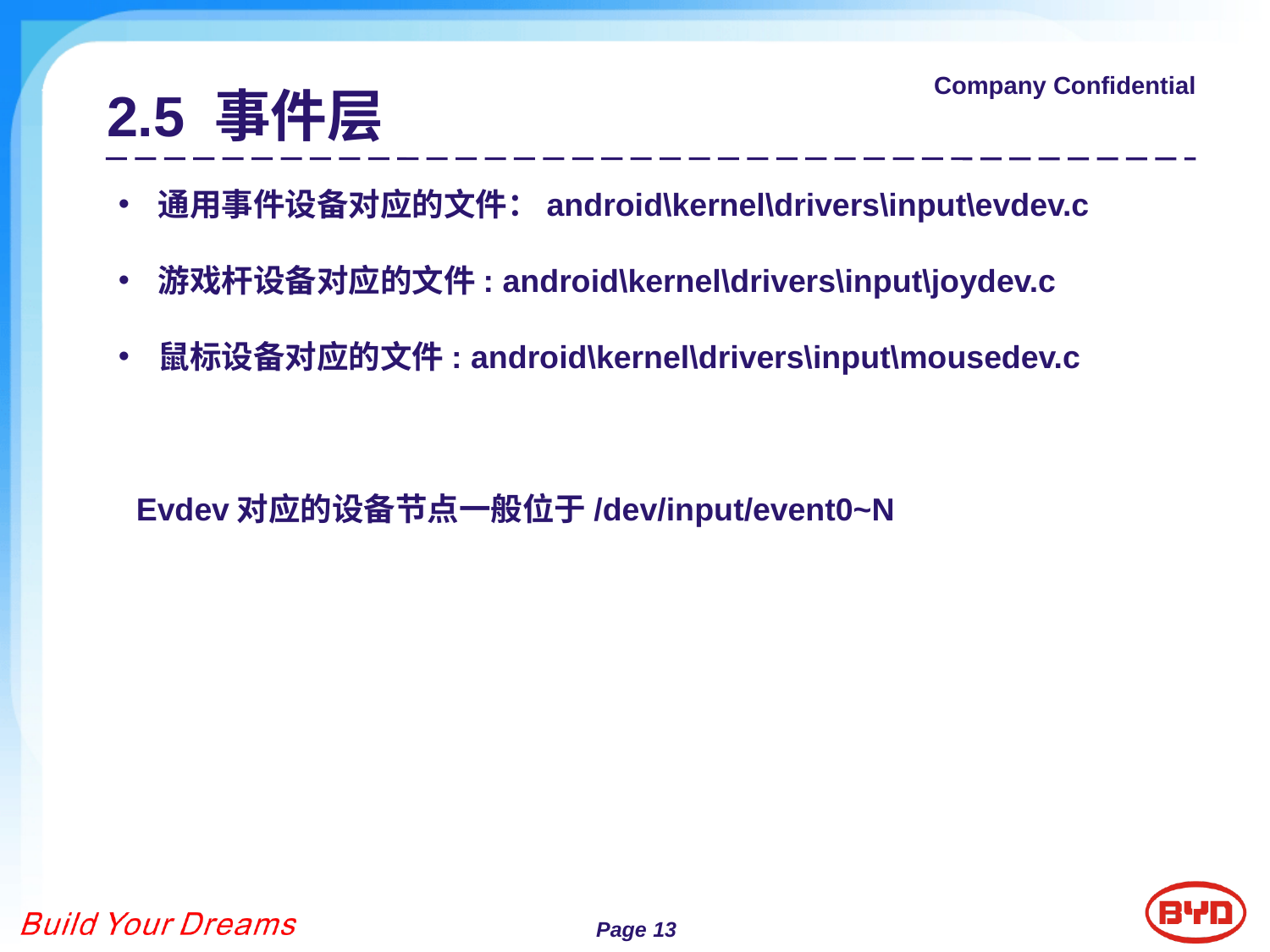

2.5 事件层
通用事件设备对应的文件：android\kernel\drivers\input\evdev.c

游戏杆设备对应的文件: android\kernel\drivers\input\joydev.c

鼠标设备对应的文件: android\kernel\drivers\input\mousedev.c

  Evdev对应的设备节点一般位于/dev/input/event0~N